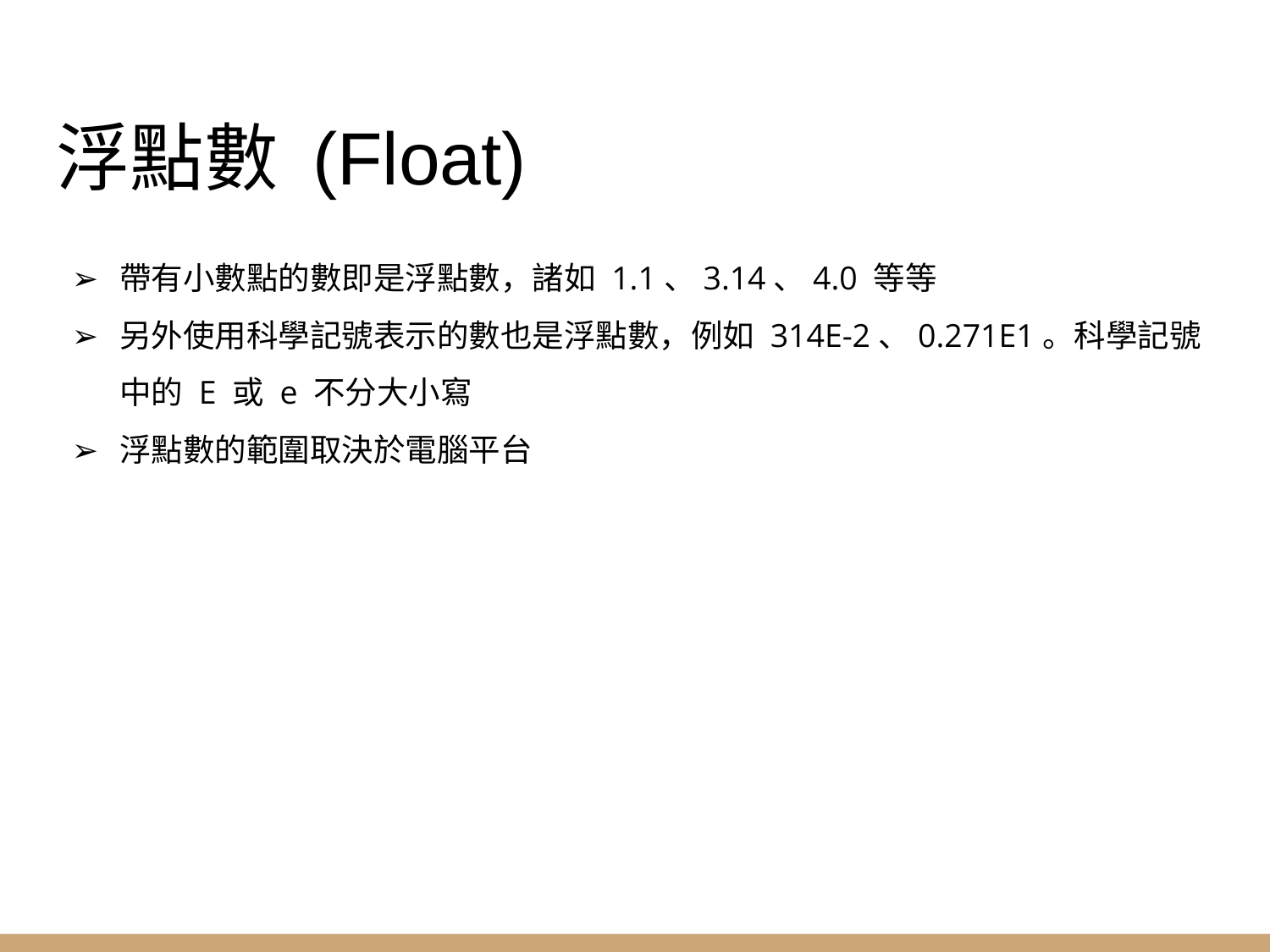

# 浮點數 (Float)
帶有小數點的數即是浮點數，諸如 1.1、3.14、4.0 等等
另外使用科學記號表示的數也是浮點數，例如 314E-2、0.271E1。科學記號中的 E 或 e 不分大小寫
浮點數的範圍取決於電腦平台